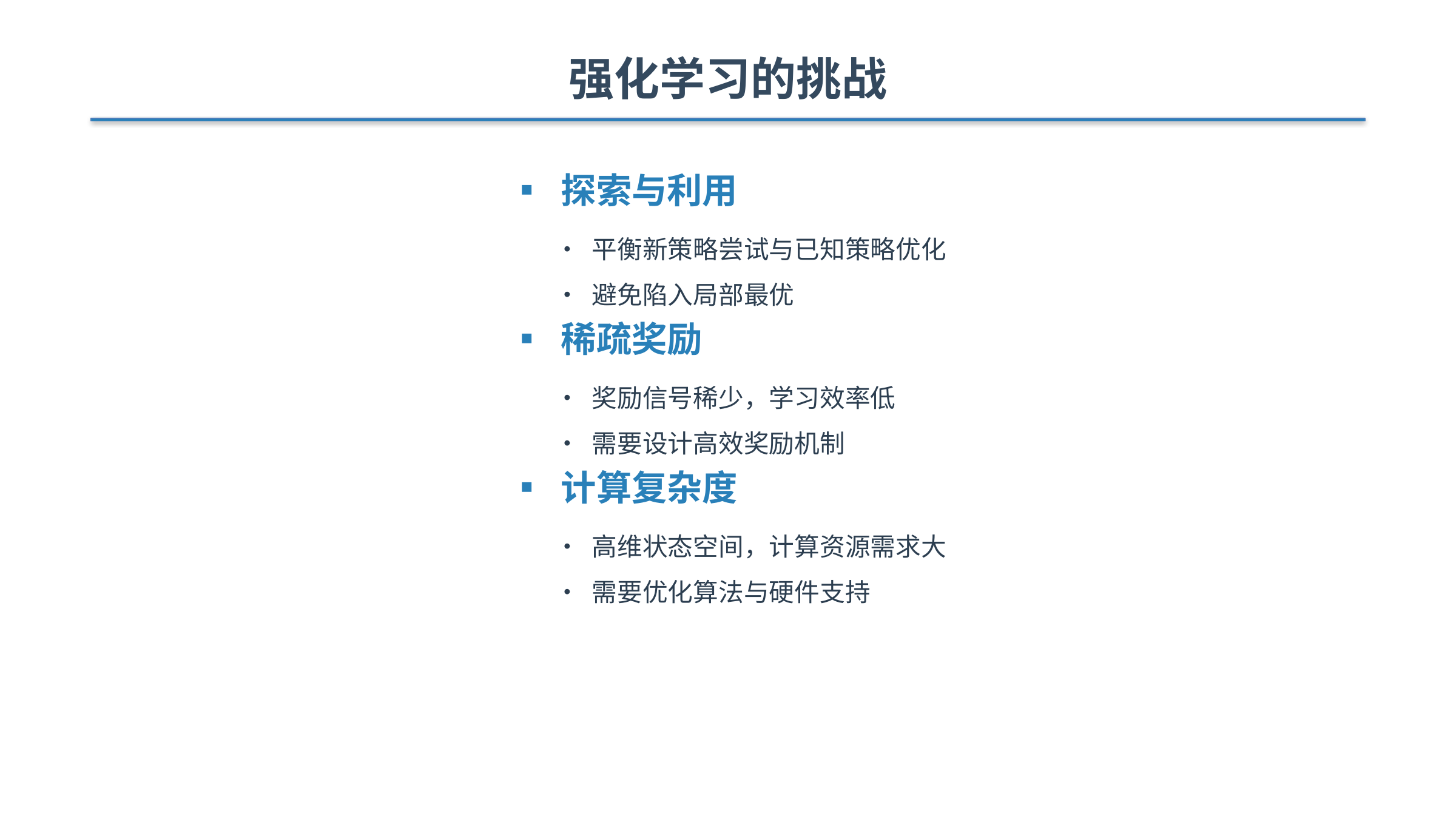

强化学习的挑战

▪ 探索与利用
• 平衡新策略尝试与已知策略优化
• 避免陷入局部最优
▪ 稀疏奖励
• 奖励信号稀少，学习效率低
• 需要设计高效奖励机制
▪ 计算复杂度
• 高维状态空间，计算资源需求大
• 需要优化算法与硬件支持